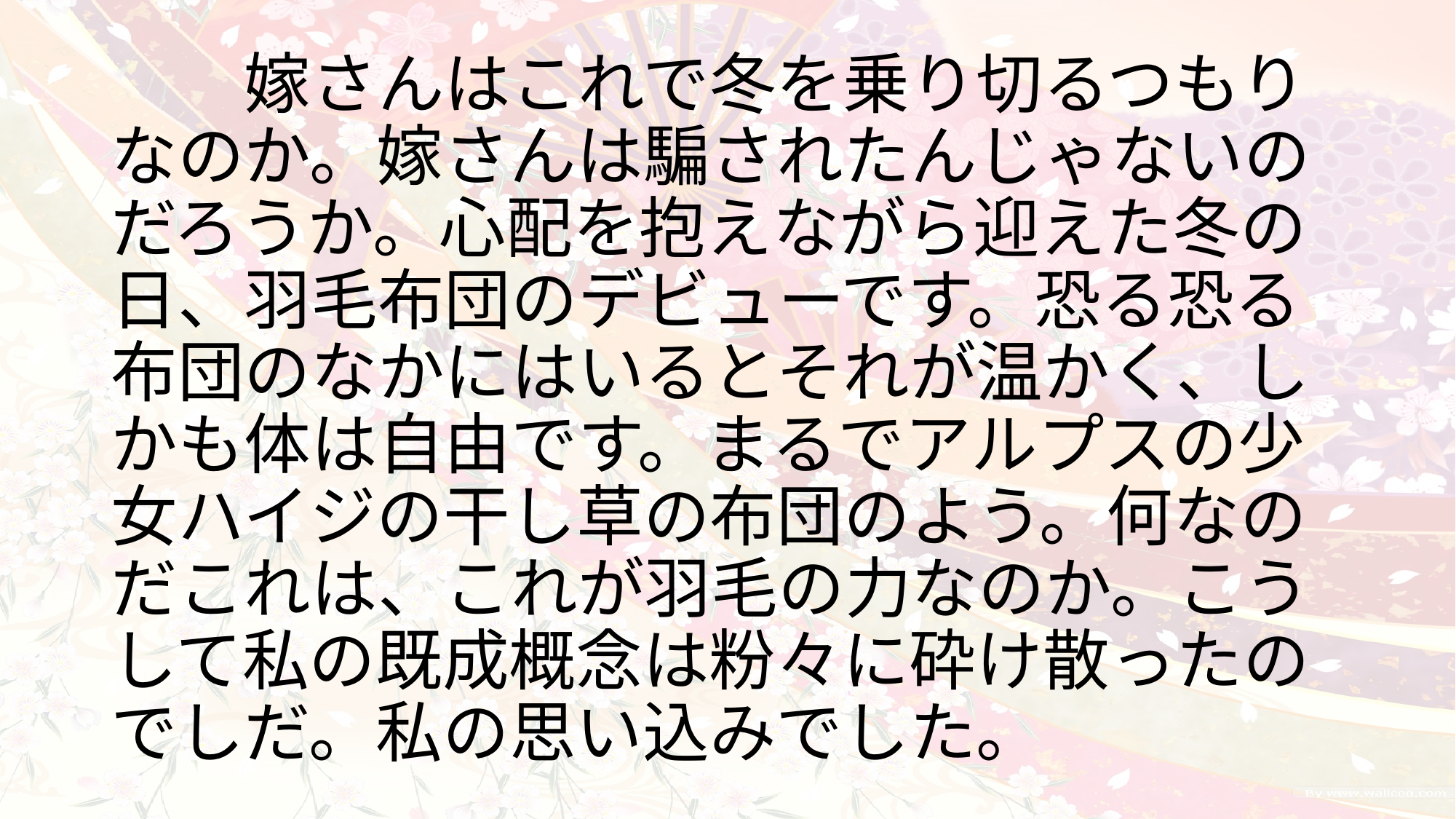

嫁さんはこれで冬を乗り切るつもりなのか。嫁さんは騙されたんじゃないのだろうか。心配を抱えながら迎えた冬の日、羽毛布団のデビューです。恐る恐る布団のなかにはいるとそれが温かく、しかも体は自由です。まるでアルプスの少女ハイジの干し草の布団のよう。何なのだこれは、これが羽毛の力なのか。こうして私の既成概念は粉々に砕け散ったのでしだ。私の思い込みでした。